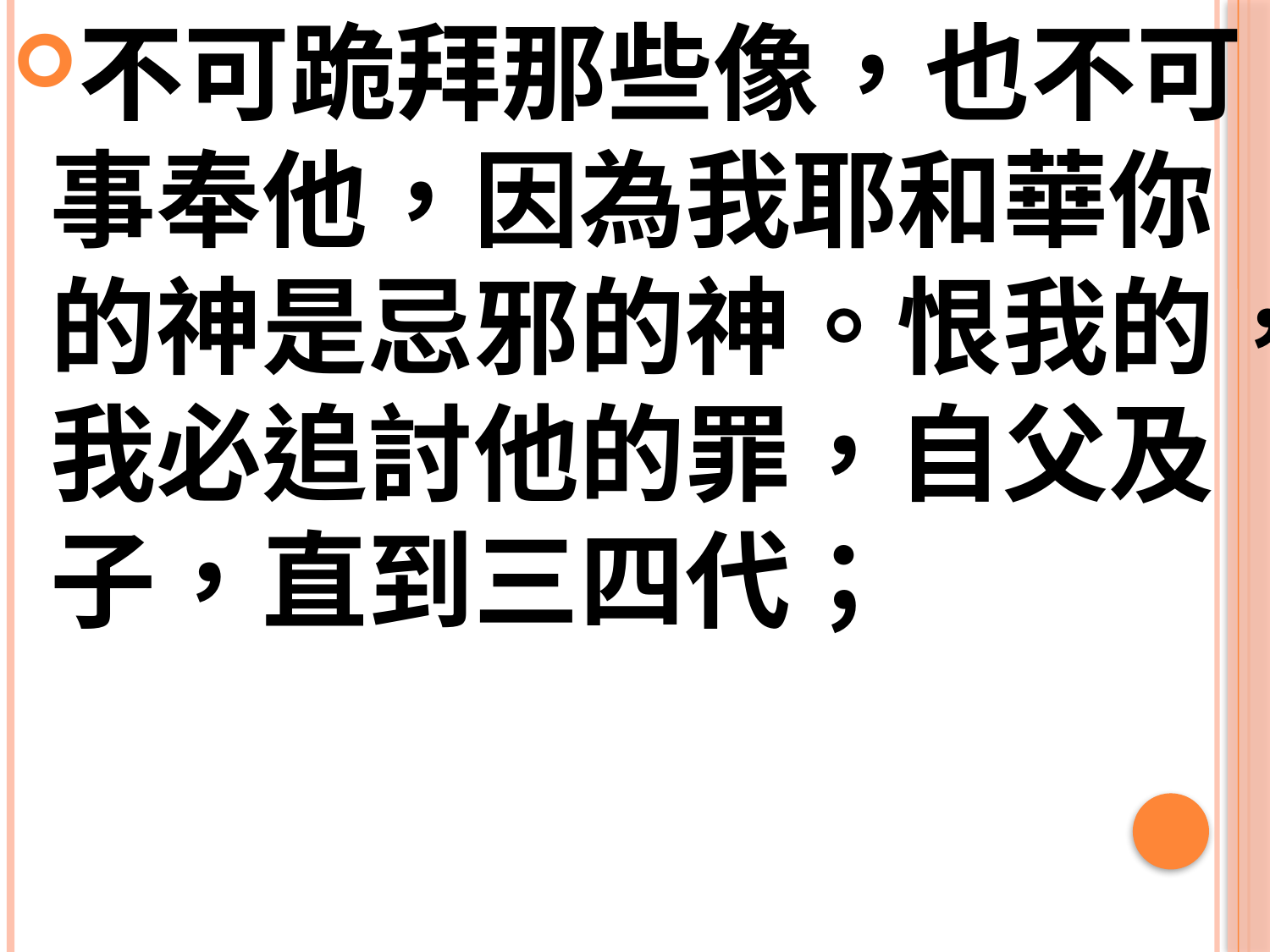

不可跪拜那些像，也不可事奉他，因為我耶和華你的神是忌邪的神。恨我的，我必追討他的罪，自父及子，直到三四代；